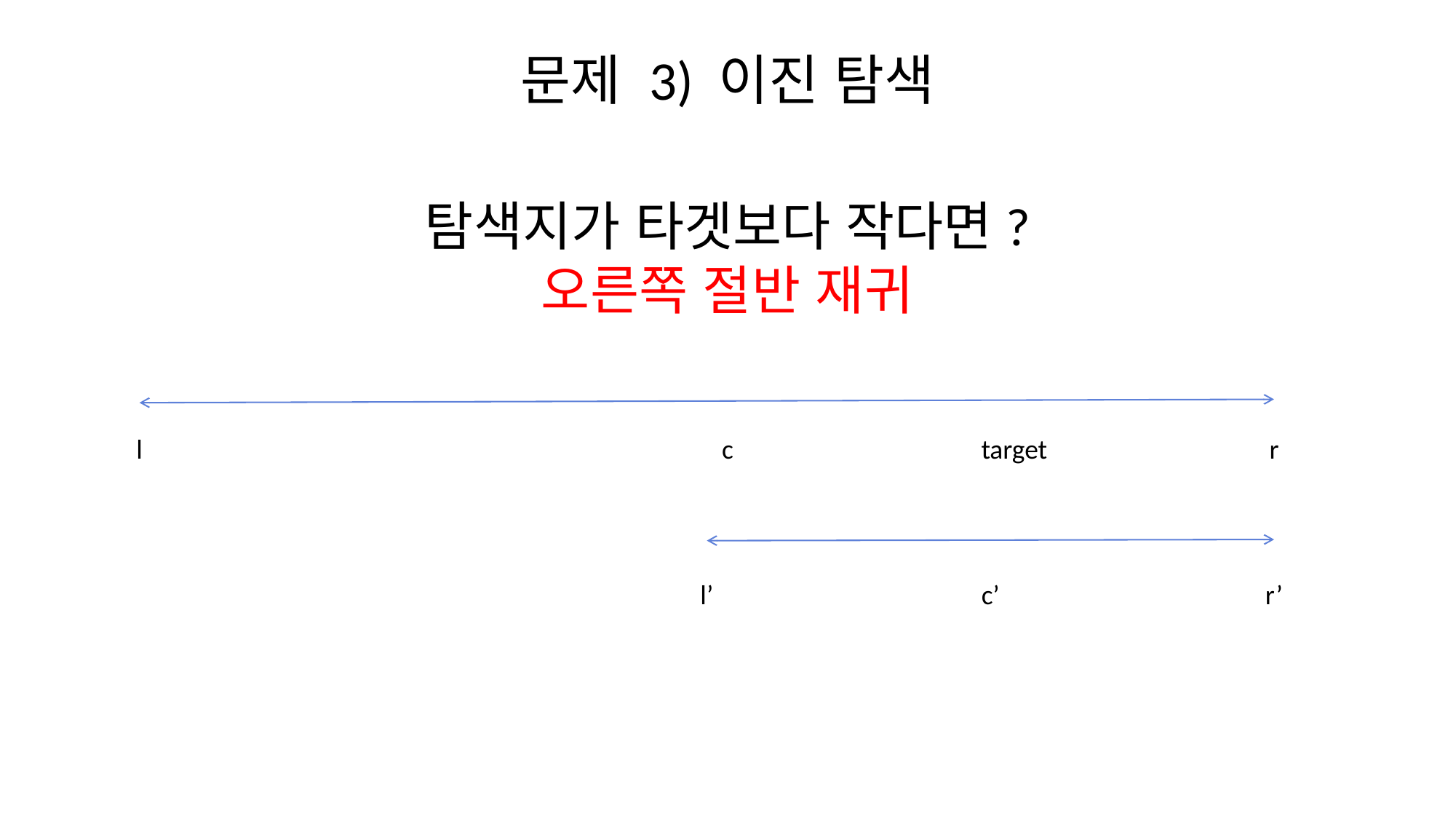

# 문제 3) 이진 탐색
탐색지가 타겟보다 작다면?
오른쪽 절반 재귀
l
c
target
r
l’
c’
r’